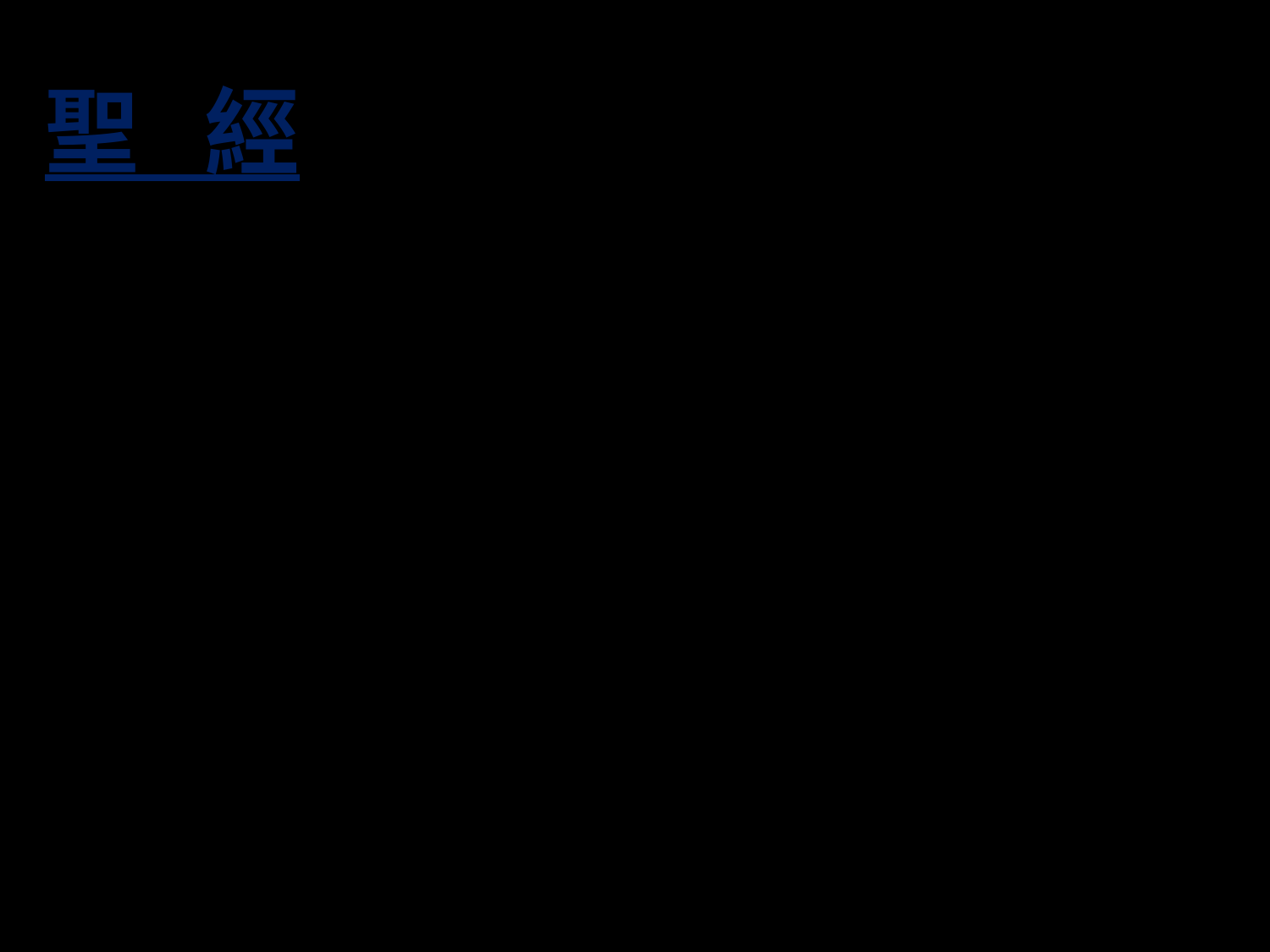

聖   經
8 西門‧彼得看見，就俯伏在耶穌膝前，說：「主啊，離開我，我是個罪人！」 9 他和一切同在的人都驚訝這一網所打的魚。